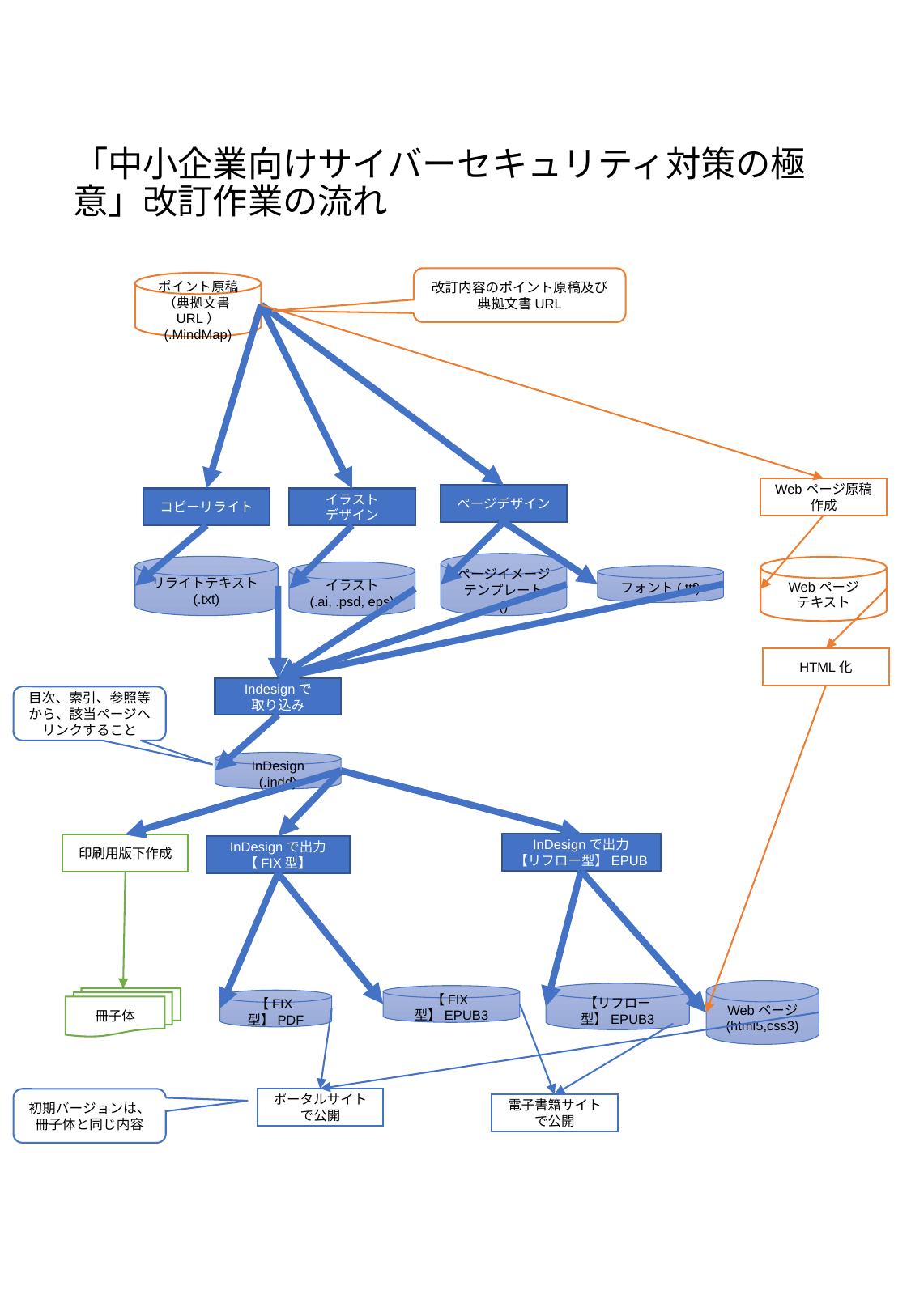

# 「中小企業向けサイバーセキュリティ対策の極意」改訂作業の流れ
改訂内容のポイント原稿及び典拠文書URL
ポイント原稿
（典拠文書URL） (.MindMap)
Webページ原稿作成
ページデザイン
コピーリライト
イラスト
デザイン
ページイメージ
テンプレート
()
リライトテキスト
(.txt)
Webページ
テキスト
イラスト
(.ai, .psd, eps)
フォント(.ttf)
HTML化
Indesignで
取り込み
目次、索引、参照等から、該当ページへリンクすること
InDesign
(.indd)
InDesignで出力
【リフロー型】EPUB
印刷用版下作成
InDesignで出力
【FIX型】
Webページ
(html5,css3)
【リフロー型】EPUB3
【FIX型】EPUB3
冊子体
【FIX型】PDF
ポータルサイトで公開
初期バージョンは、冊子体と同じ内容
電子書籍サイトで公開